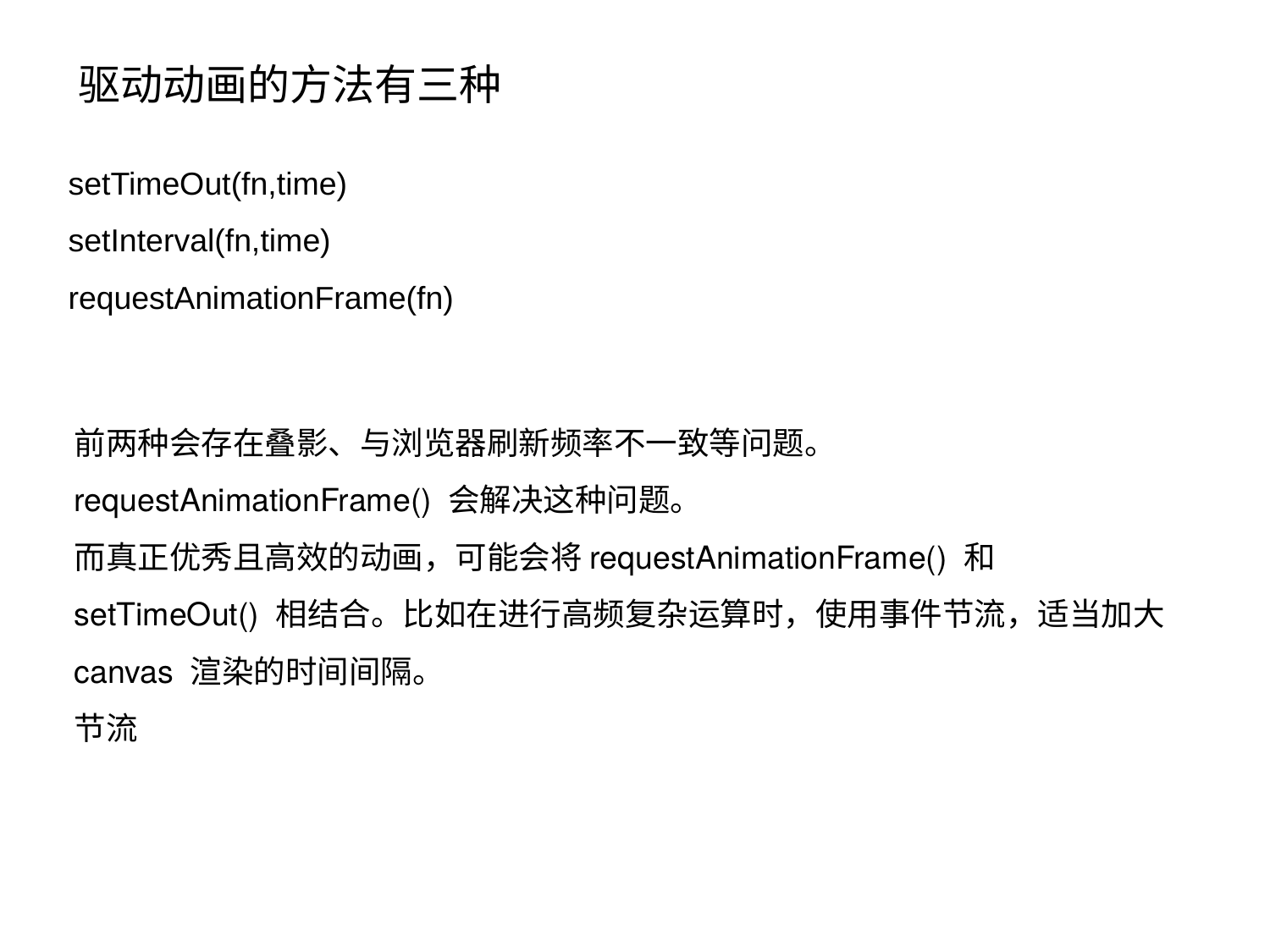

驱动动画的方法有三种
setTimeOut(fn,time)
setInterval(fn,time)
requestAnimationFrame(fn)
前两种会存在叠影、与浏览器刷新频率不一致等问题。
requestAnimationFrame() 会解决这种问题。
而真正优秀且高效的动画，可能会将requestAnimationFrame() 和setTimeOut() 相结合。比如在进行高频复杂运算时，使用事件节流，适当加大canvas 渲染的时间间隔。
节流